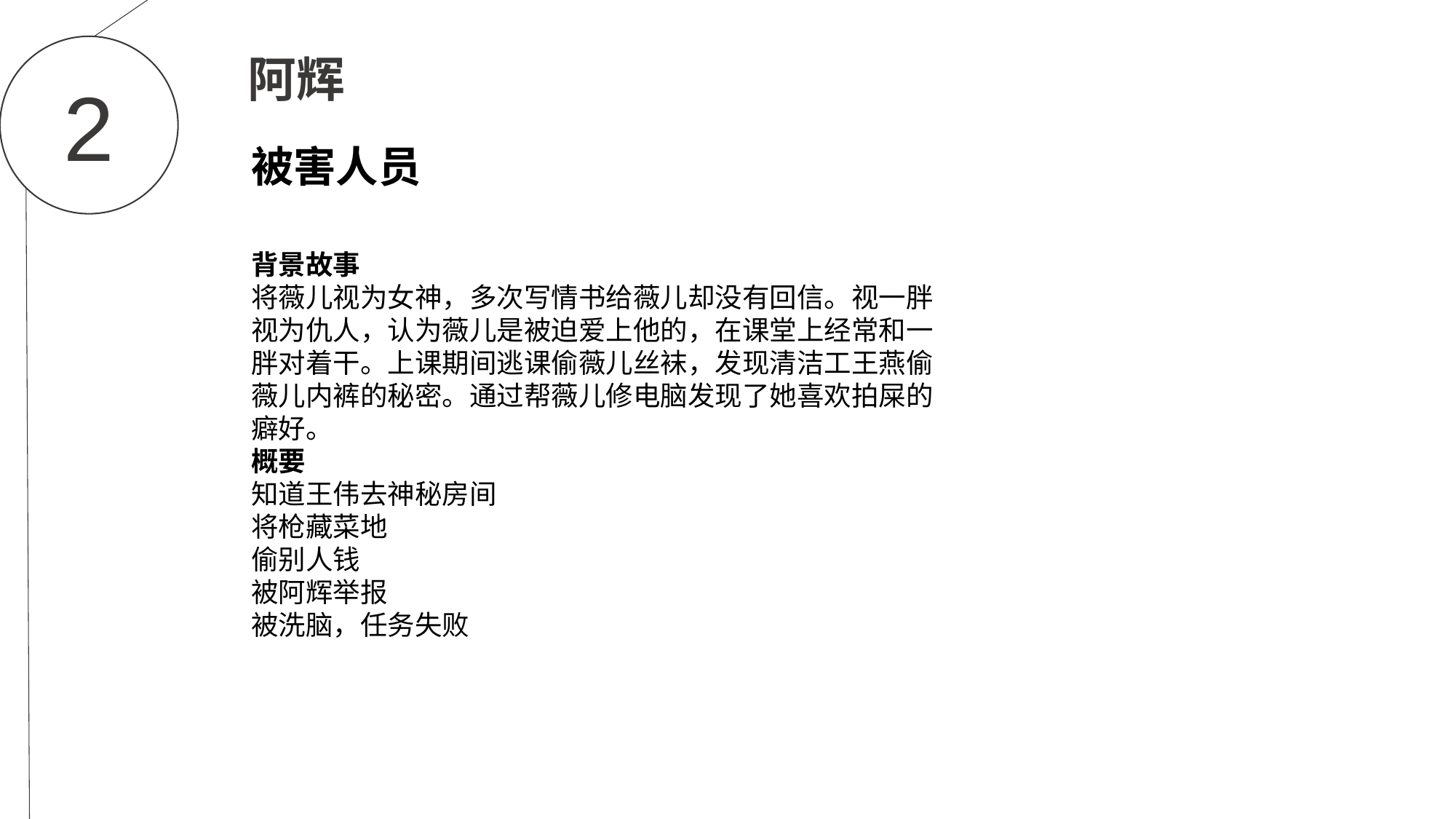

2
阿辉
被害人员
背景故事
将薇儿视为女神，多次写情书给薇儿却没有回信。视一胖视为仇人，认为薇儿是被迫爱上他的，在课堂上经常和一胖对着干。上课期间逃课偷薇儿丝袜，发现清洁工王燕偷薇儿内裤的秘密。通过帮薇儿修电脑发现了她喜欢拍屎的癖好。
概要
知道王伟去神秘房间
将枪藏菜地
偷别人钱
被阿辉举报
被洗脑，任务失败